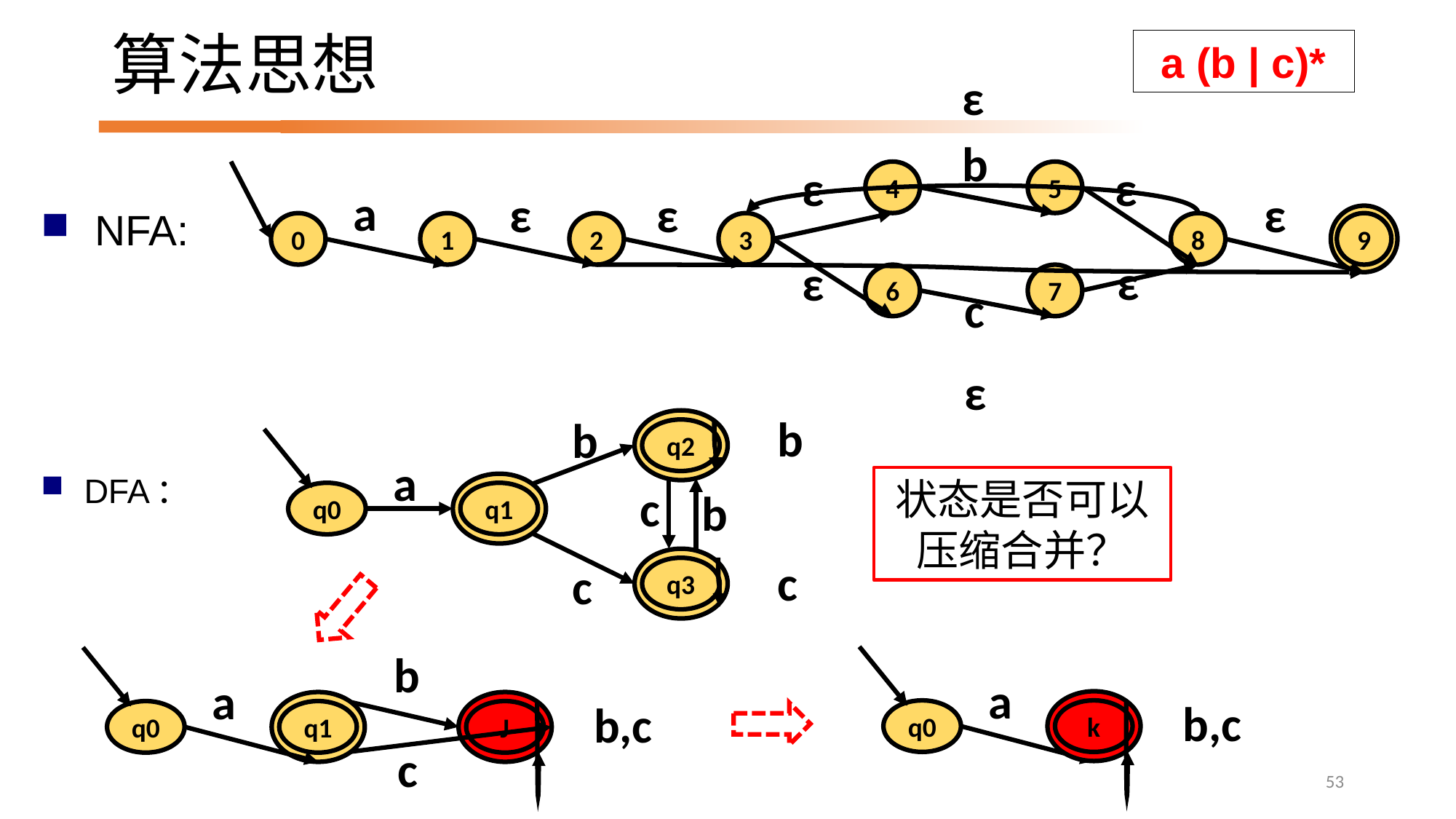

# 算法思想
a (b | c)*
ε
b
ε
ε
4
5
a
ε
ε
ε

9
0
1
2
3
8
ε
ε
6
7
c
ε
NFA:
b
b

q2
a
c

b
q0
q1

c
q3
c
状态是否可以压缩合并？
DFA：

b
a
b,c

q0
q1
J
c
a
b,c

k
q0

53